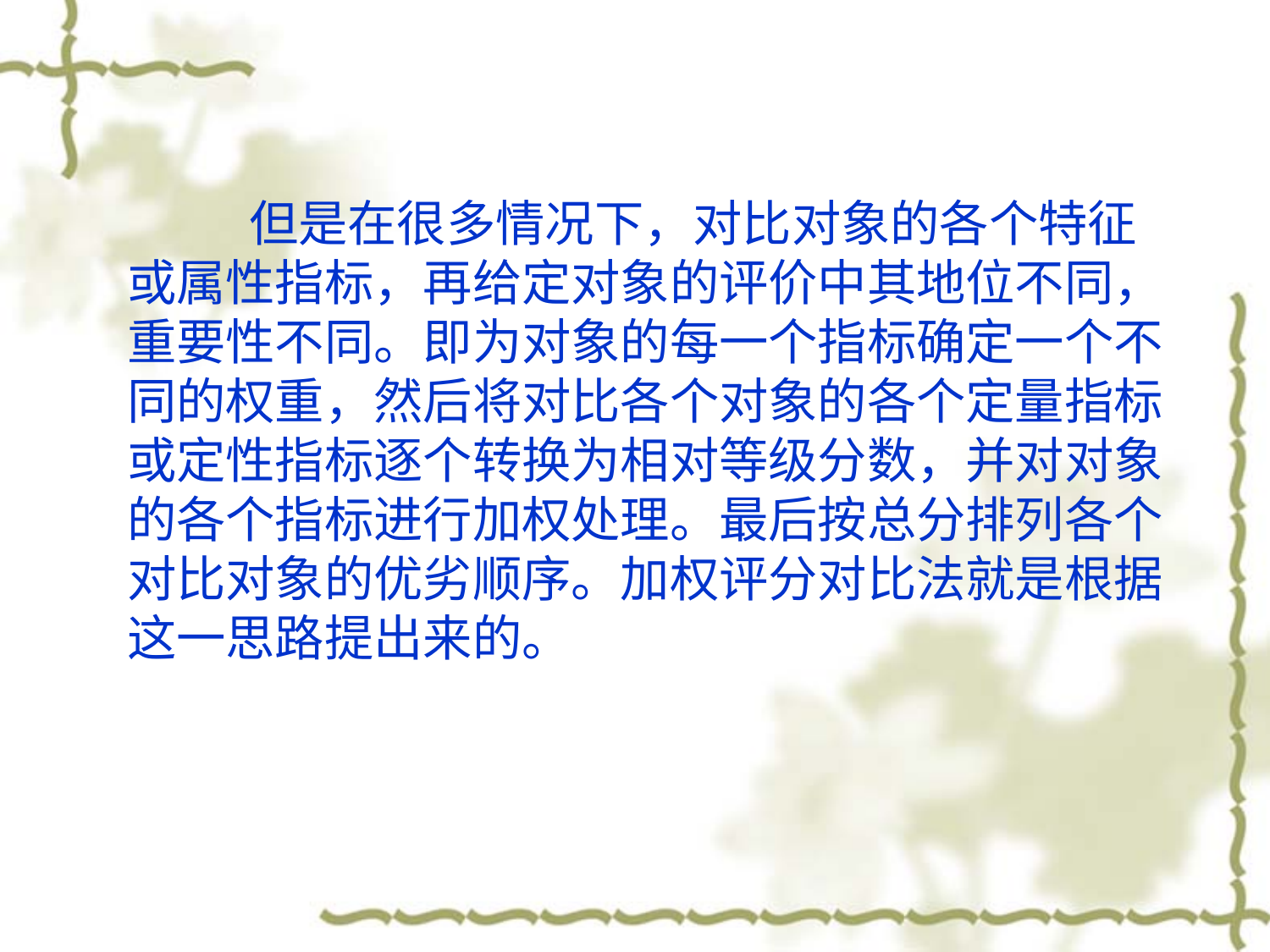

但是在很多情况下，对比对象的各个特征或属性指标，再给定对象的评价中其地位不同，重要性不同。即为对象的每一个指标确定一个不同的权重，然后将对比各个对象的各个定量指标或定性指标逐个转换为相对等级分数，并对对象的各个指标进行加权处理。最后按总分排列各个对比对象的优劣顺序。加权评分对比法就是根据这一思路提出来的。